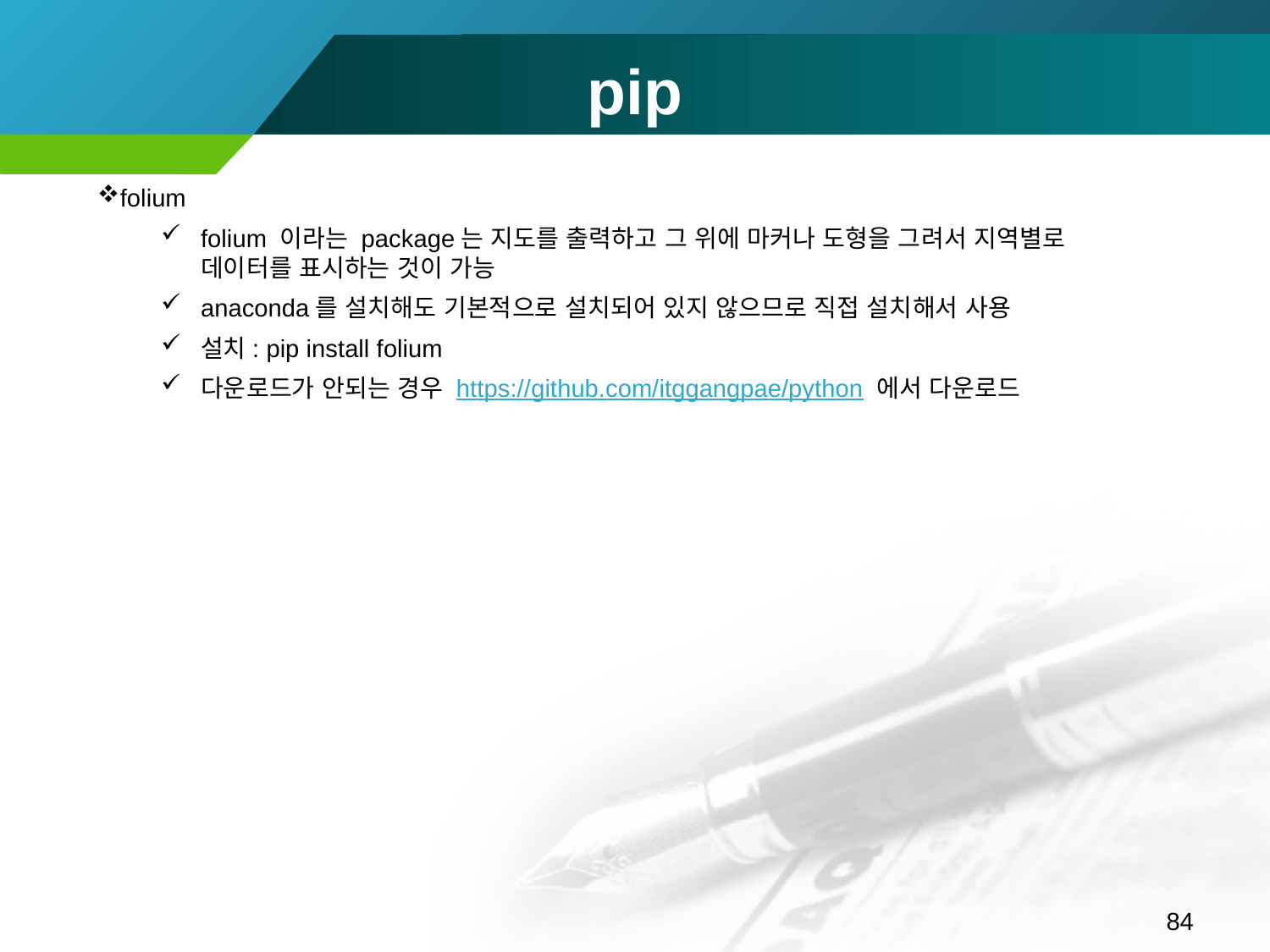

pip
folium
folium 이라는 package는 지도를 출력하고 그 위에 마커나 도형을 그려서 지역별로 데이터를 표시하는 것이 가능
anaconda를 설치해도 기본적으로 설치되어 있지 않으므로 직접 설치해서 사용
설치: pip install folium
다운로드가 안되는 경우 https://github.com/itggangpae/python 에서 다운로드
84